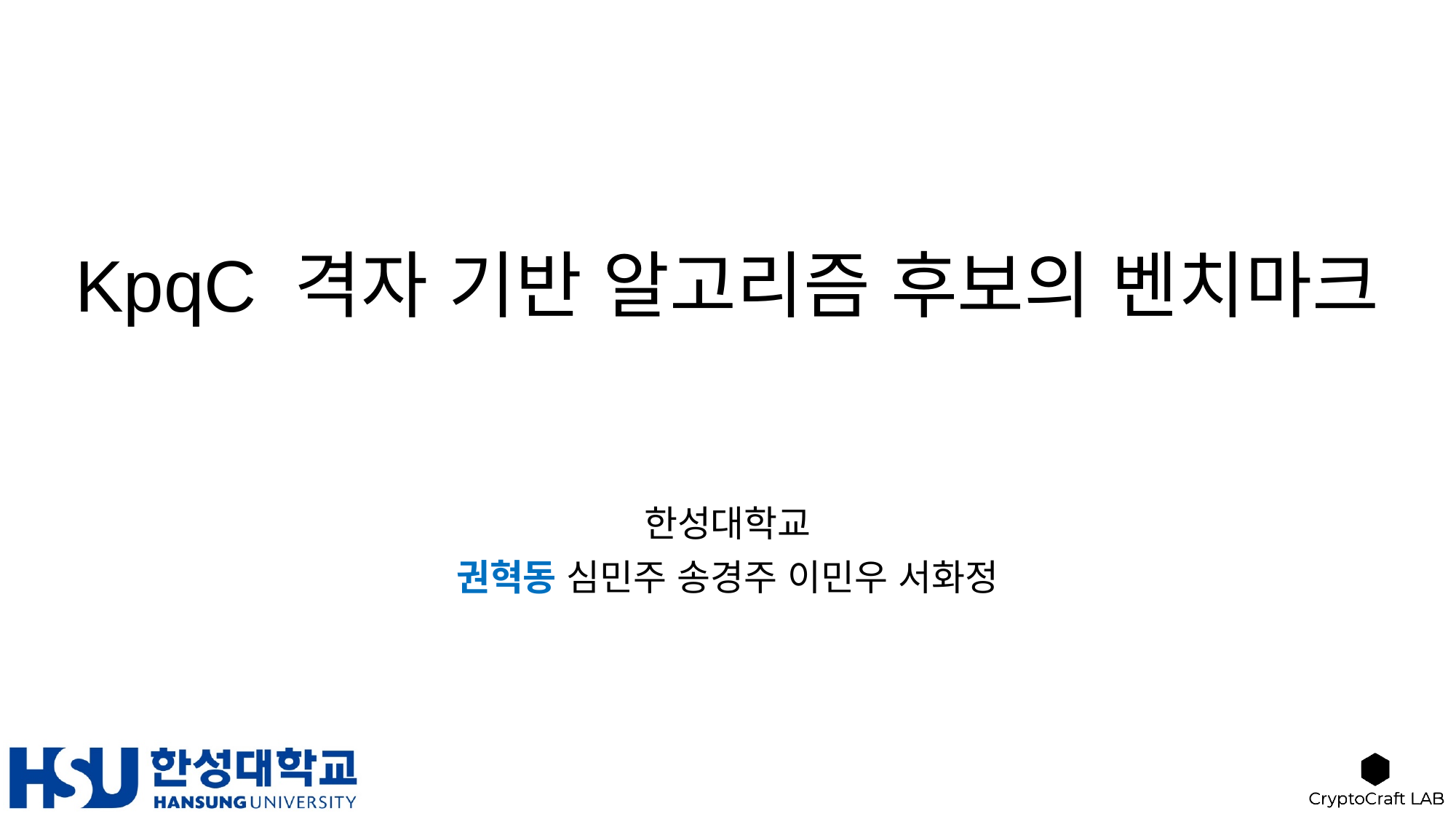

# KpqC 격자 기반 알고리즘 후보의 벤치마크
한성대학교
권혁동 심민주 송경주 이민우 서화정